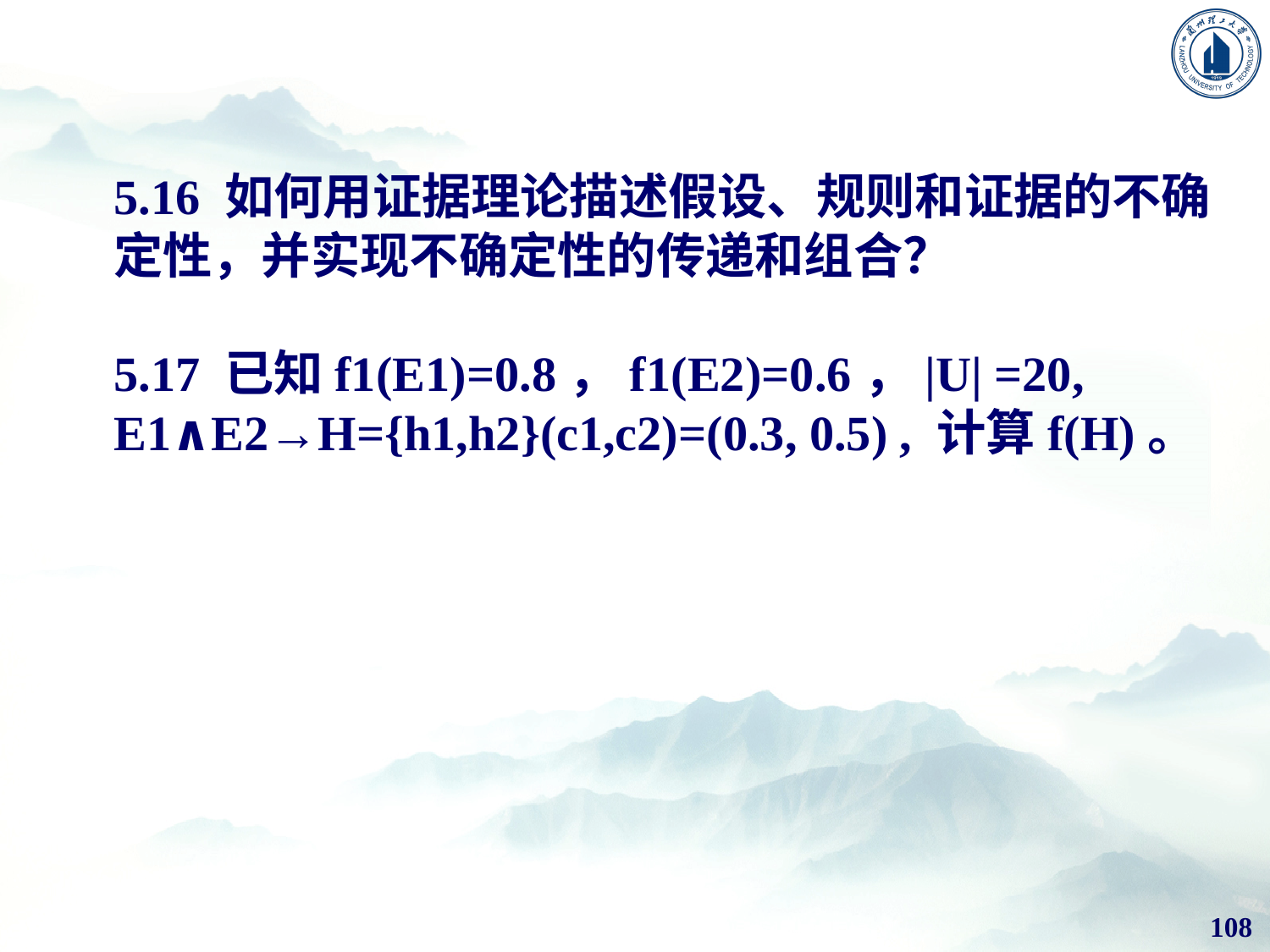

5.16 如何用证据理论描述假设、规则和证据的不确定性，并实现不确定性的传递和组合？

5.17 已知f1(E1)=0.8，f1(E2)=0.6，|U| =20, E1∧E2→H={h1,h2}(c1,c2)=(0.3, 0.5) , 计算f(H)。

108